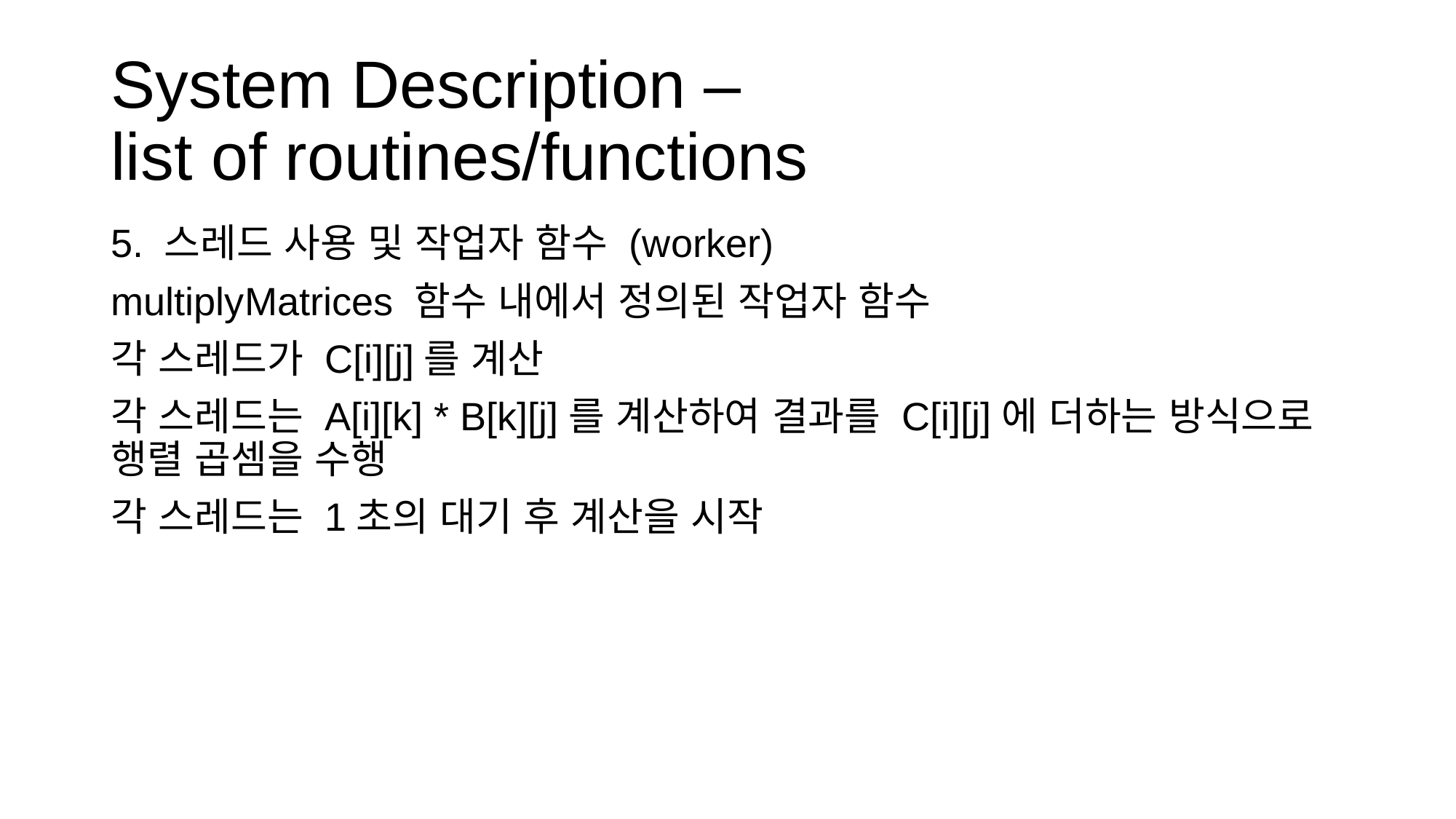

# System Description – list of routines/functions
5. 스레드 사용 및 작업자 함수 (worker)
multiplyMatrices 함수 내에서 정의된 작업자 함수
각 스레드가 C[i][j]를 계산
각 스레드는 A[i][k] * B[k][j]를 계산하여 결과를 C[i][j]에 더하는 방식으로 행렬 곱셈을 수행
각 스레드는 1초의 대기 후 계산을 시작